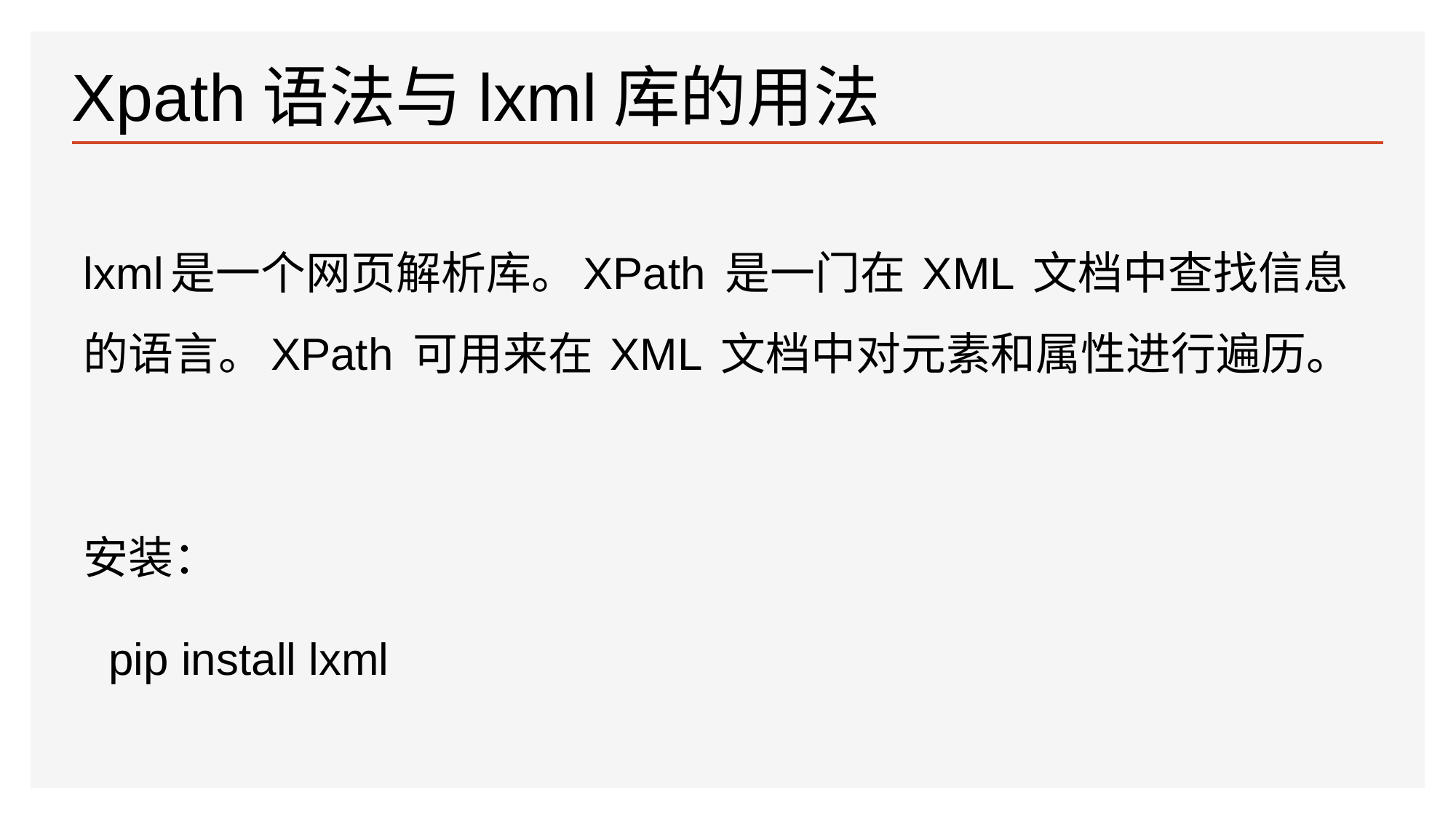

Xpath语法与lxml库的用法
lxml是一个网页解析库。XPath 是一门在 XML 文档中查找信息的语言。XPath 可用来在 XML 文档中对元素和属性进行遍历。

安装：
  pip install lxml